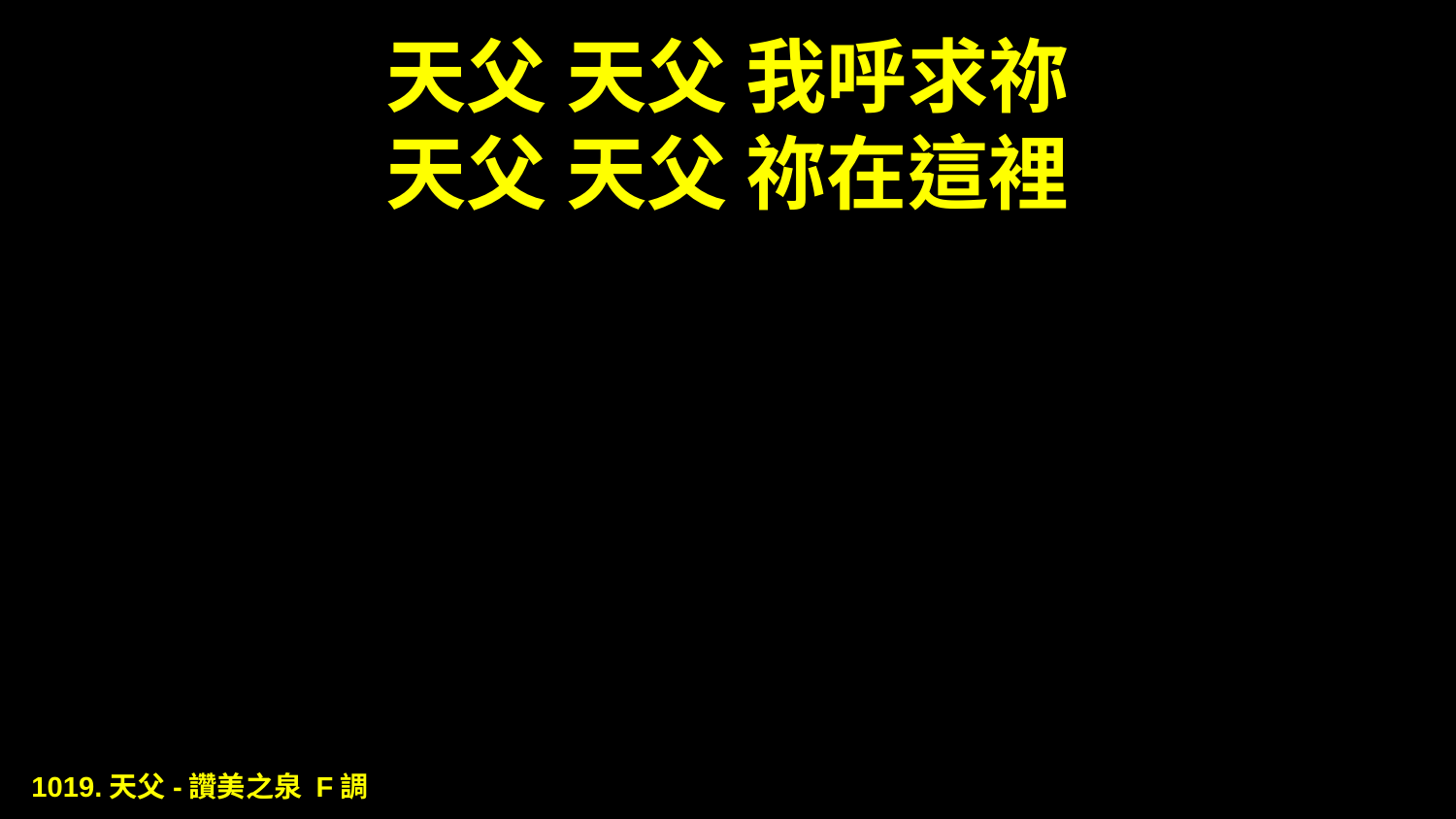

# 天父 天父 我呼求祢 天父 天父 祢在這裡
1019.天父-讚美之泉 F調